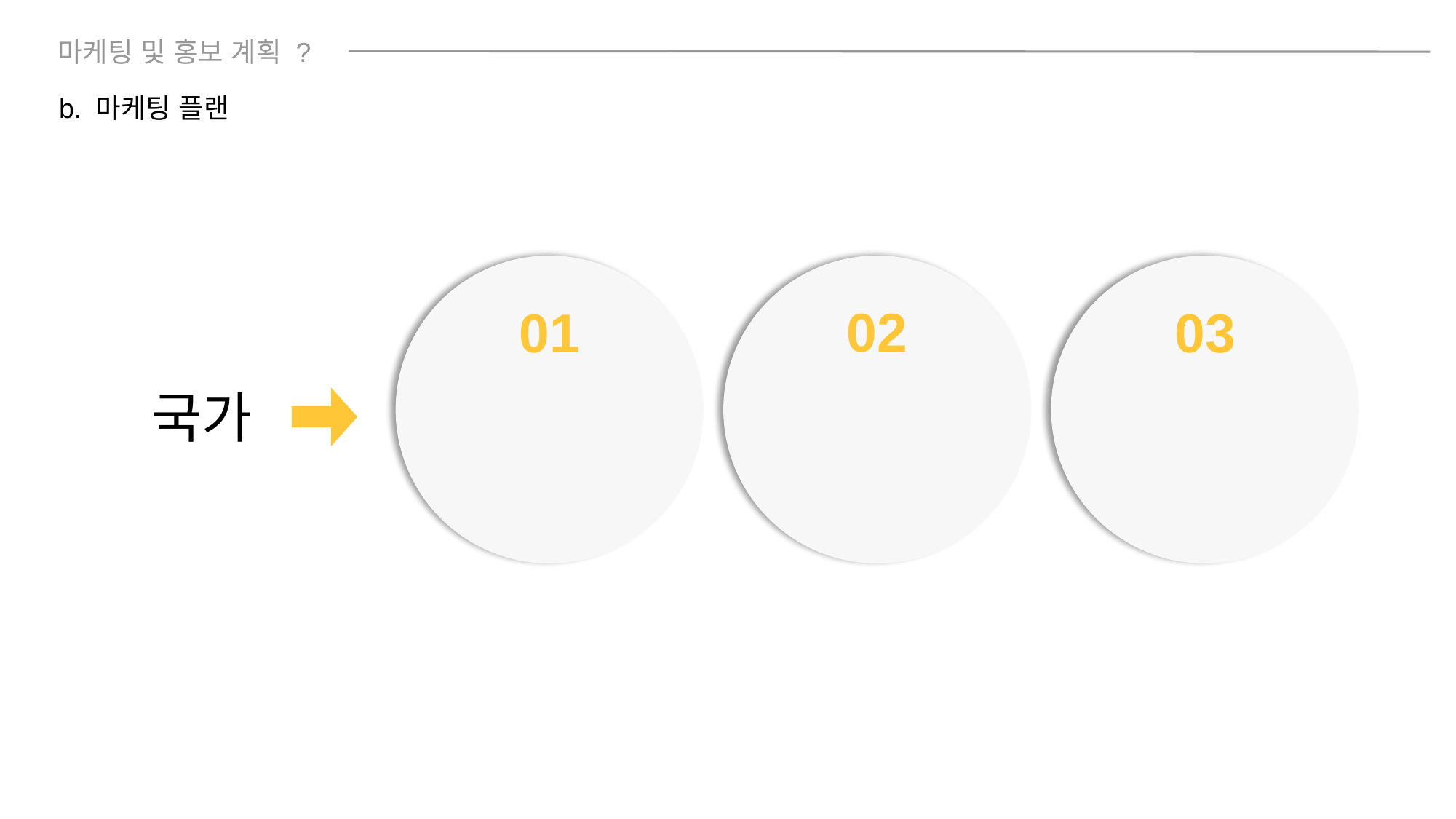

마케팅 및 홍보 계획 ?
b. 마케팅 플랜

02
01
03
국가